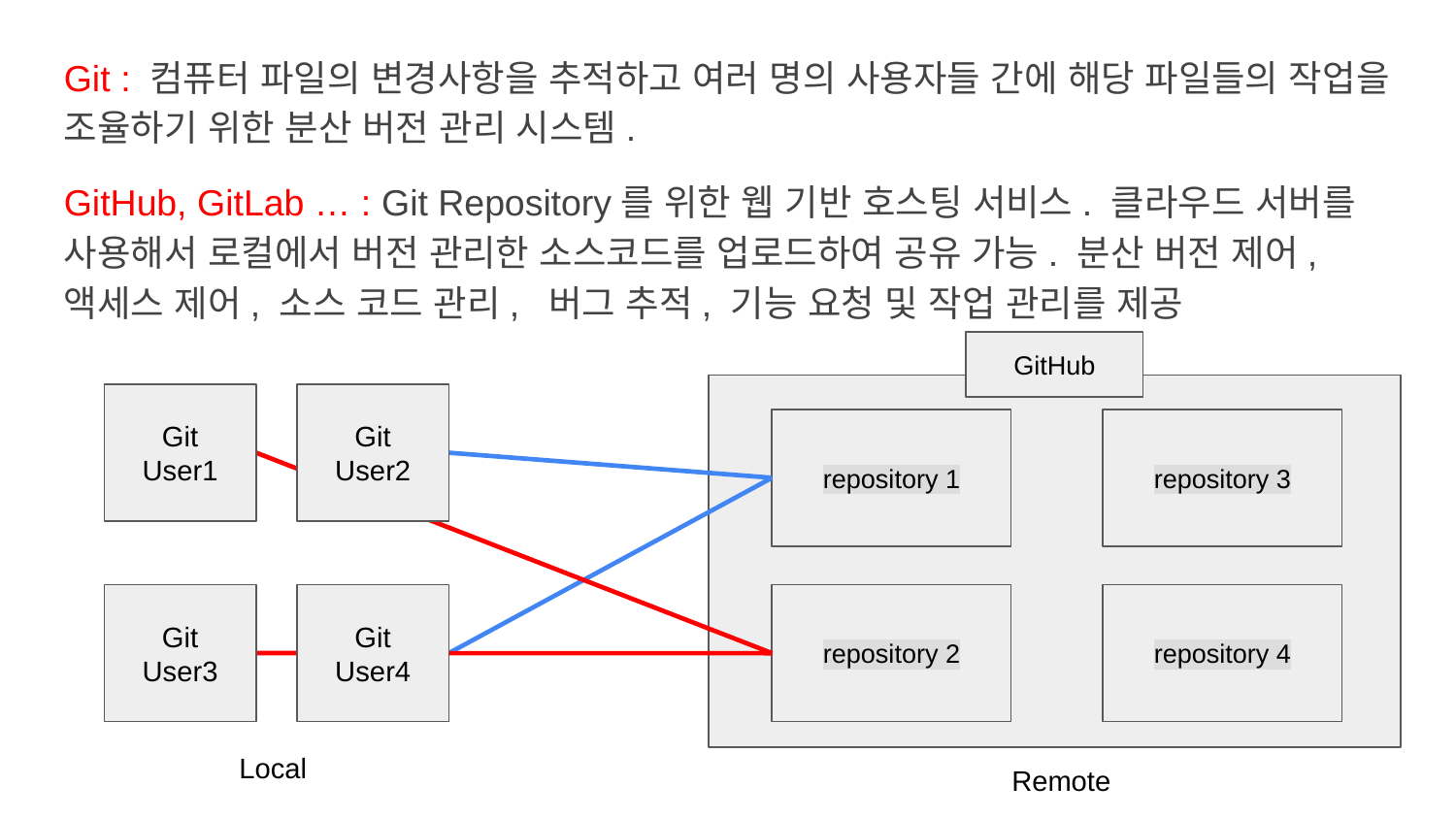

Git : 컴퓨터 파일의 변경사항을 추적하고 여러 명의 사용자들 간에 해당 파일들의 작업을 조율하기 위한 분산 버전 관리 시스템.
GitHub, GitLab … : Git Repository를 위한 웹 기반 호스팅 서비스. 클라우드 서버를 사용해서 로컬에서 버전 관리한 소스코드를 업로드하여 공유 가능. 분산 버전 제어, 액세스 제어, 소스 코드 관리,  버그 추적, 기능 요청 및 작업 관리를 제공

GitHub

Git
User1
Git
User2
repository 1
repository 3

Git
User3
Git
User4
repository 2
repository 4

Local
Remote